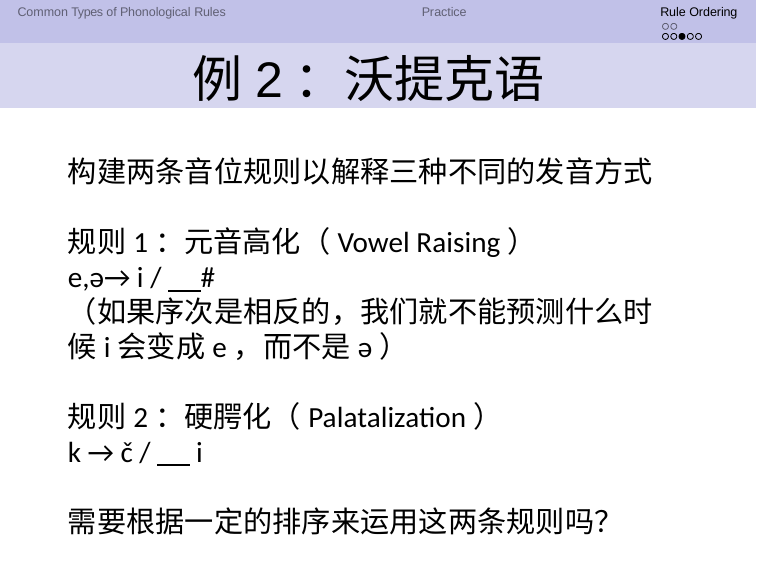

Common Types of Phonological Rules
Practice
Rule Ordering

例2：沃提克语
构建两条音位规则以解释三种不同的发音方式

规则1：元音高化（Vowel Raising）
e,ə→ i /      #
（如果序次是相反的，我们就不能预测什么时候i会变成e，而不是ə）

规则2：硬腭化（Palatalization）
k → č /       i

需要根据一定的排序来运用这两条规则吗？